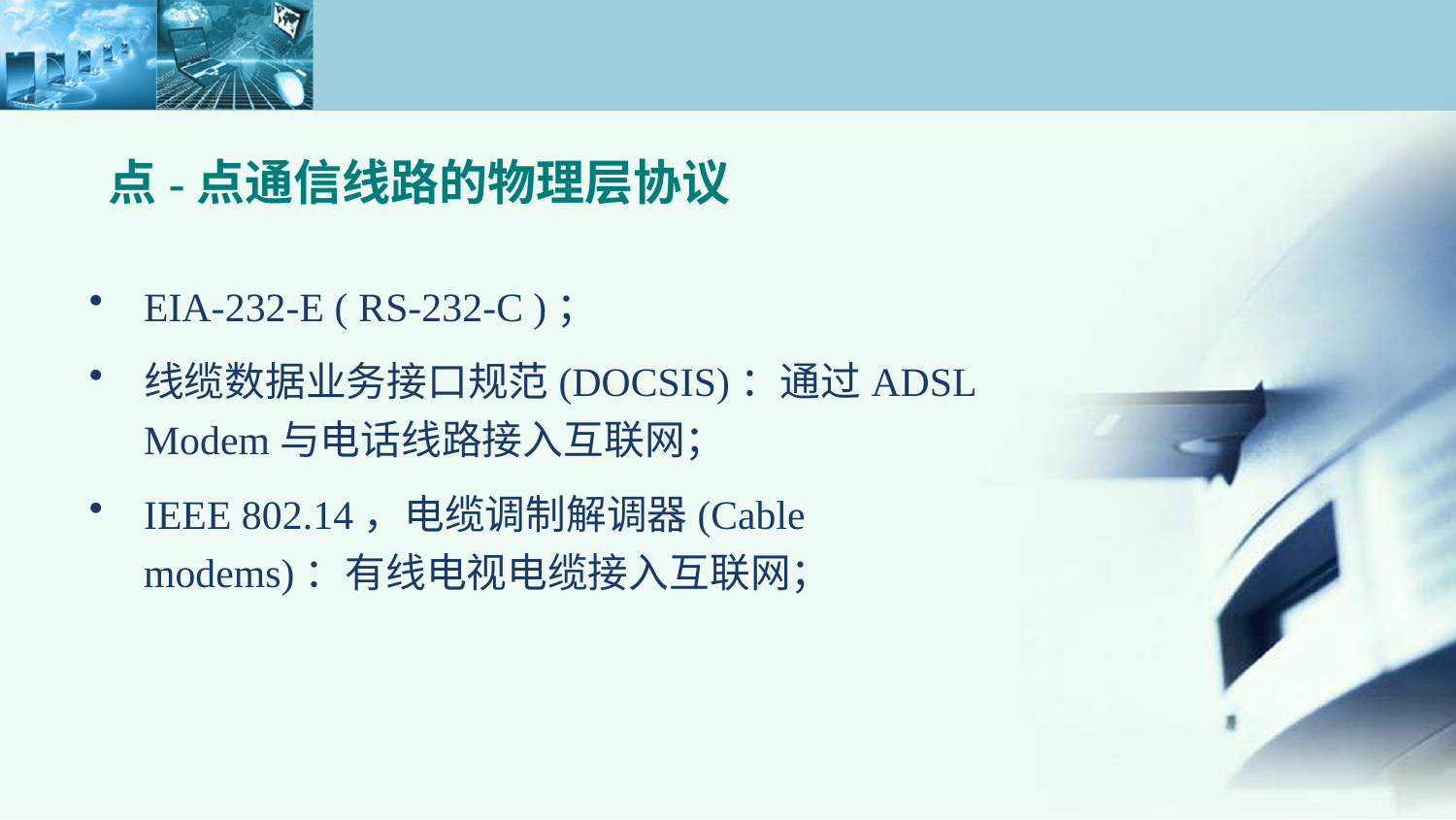

点-点通信线路的物理层协议
EIA-232-E ( RS-232-C )；
线缆数据业务接口规范(DOCSIS)：通过ADSL Modem与电话线路接入互联网；
IEEE 802.14，电缆调制解调器(Cable modems)：有线电视电缆接入互联网；